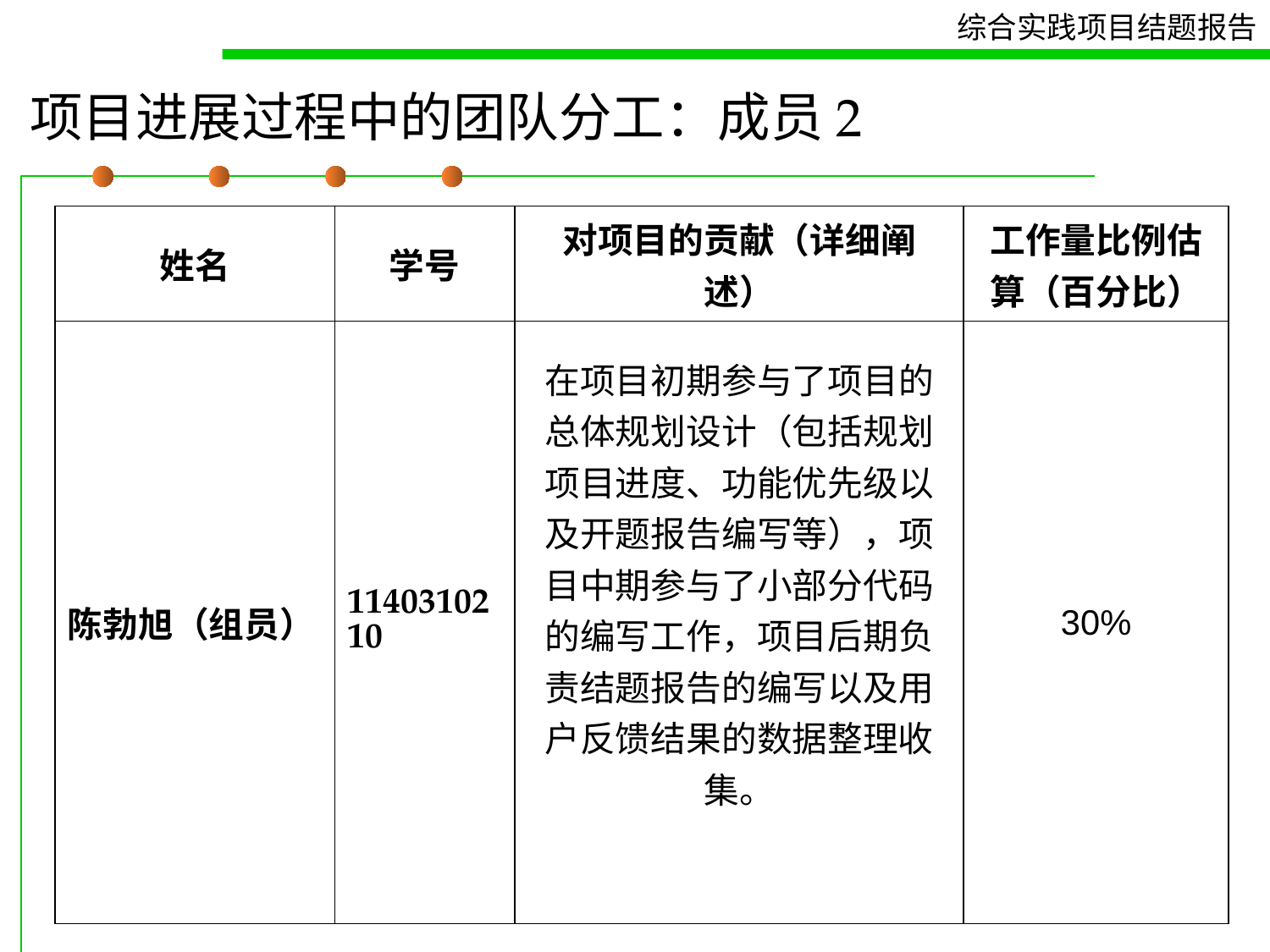

# 项目进展过程中的团队分工：成员2
| 姓名 | 学号 | 对项目的贡献（详细阐述） | 工作量比例估算（百分比） |
| --- | --- | --- | --- |
| 陈勃旭（组员） | 1140310210 | 在项目初期参与了项目的总体规划设计（包括规划项目进度、功能优先级以及开题报告编写等），项目中期参与了小部分代码的编写工作，项目后期负责结题报告的编写以及用户反馈结果的数据整理收集。 | 30% |